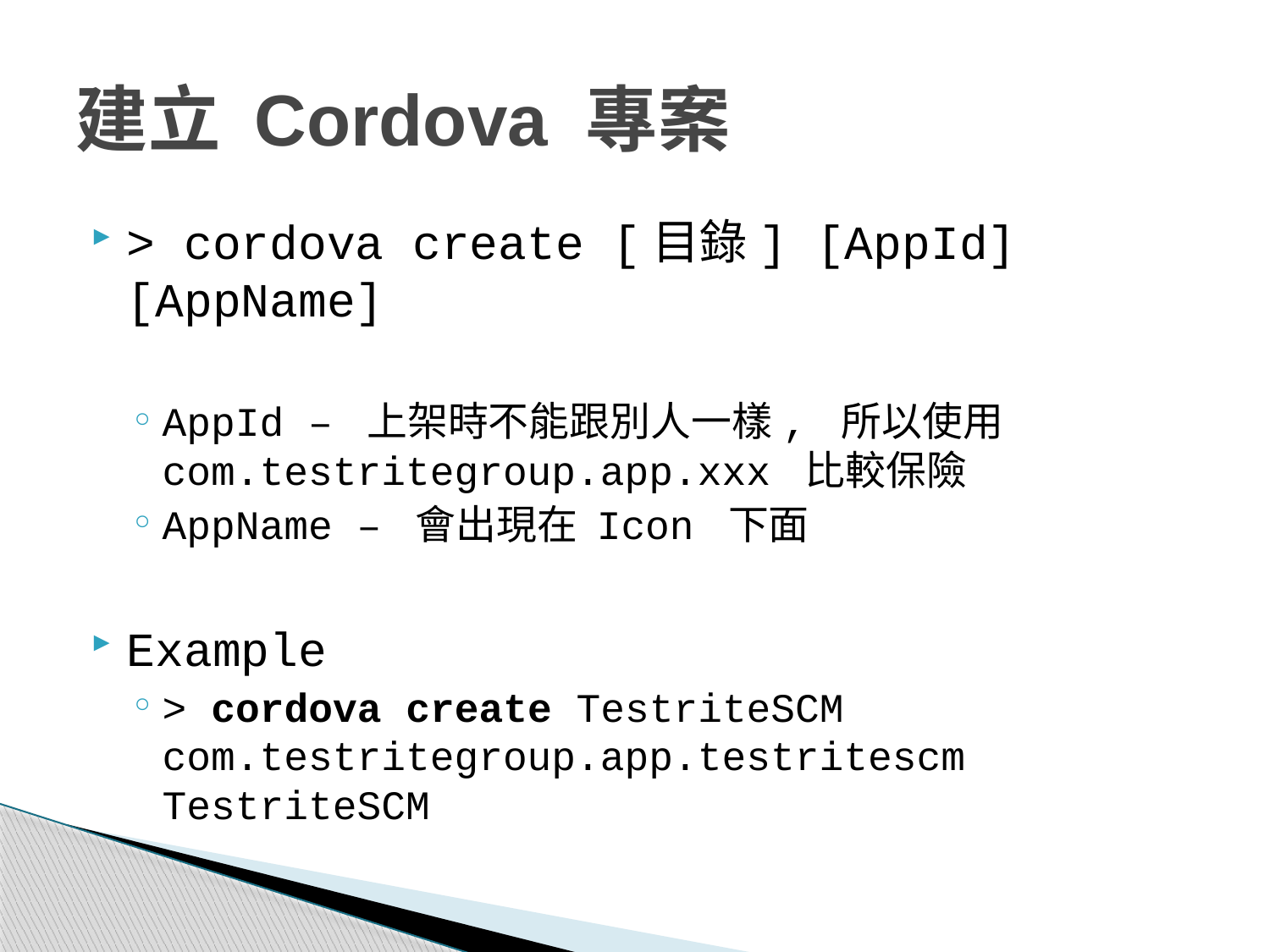

# 建立 Cordova 專案
> cordova create [目錄] [AppId] [AppName]

AppId – 上架時不能跟別人一樣, 所以使用 com.testritegroup.app.xxx 比較保險
AppName – 會出現在 Icon 下面

Example
> cordova create TestriteSCM com.testritegroup.app.testritescm TestriteSCM